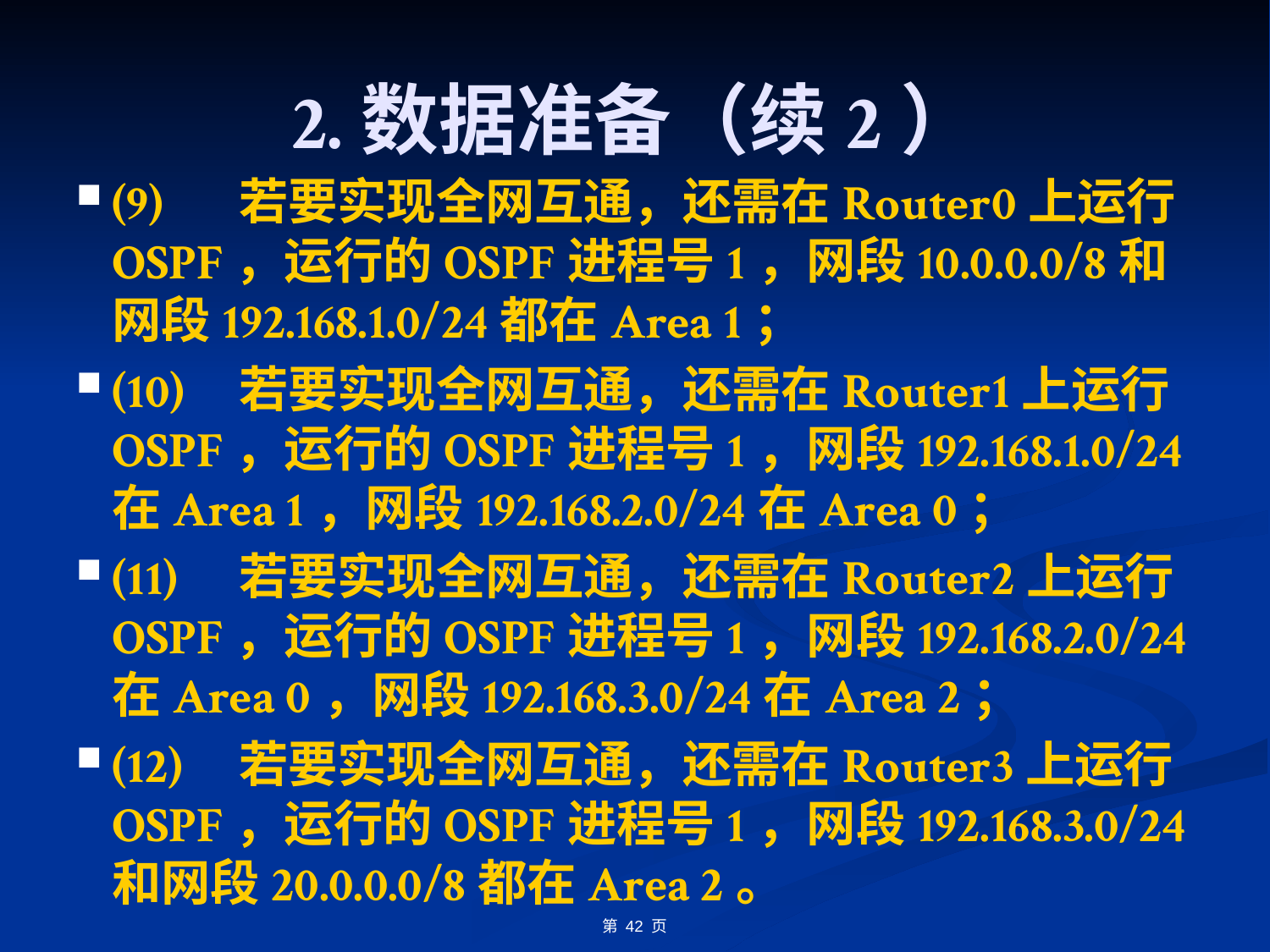

# 2.数据准备（续2）
(9)	若要实现全网互通，还需在Router0上运行OSPF，运行的OSPF进程号1，网段10.0.0.0/8和网段192.168.1.0/24都在Area 1；
(10)	若要实现全网互通，还需在Router1上运行OSPF，运行的OSPF进程号1，网段192.168.1.0/24在Area 1，网段192.168.2.0/24在Area 0；
(11)	若要实现全网互通，还需在Router2上运行OSPF，运行的OSPF进程号1，网段192.168.2.0/24在Area 0，网段192.168.3.0/24在Area 2；
(12)	若要实现全网互通，还需在Router3上运行OSPF，运行的OSPF进程号1，网段192.168.3.0/24和网段20.0.0.0/8都在Area 2。
第 42 页